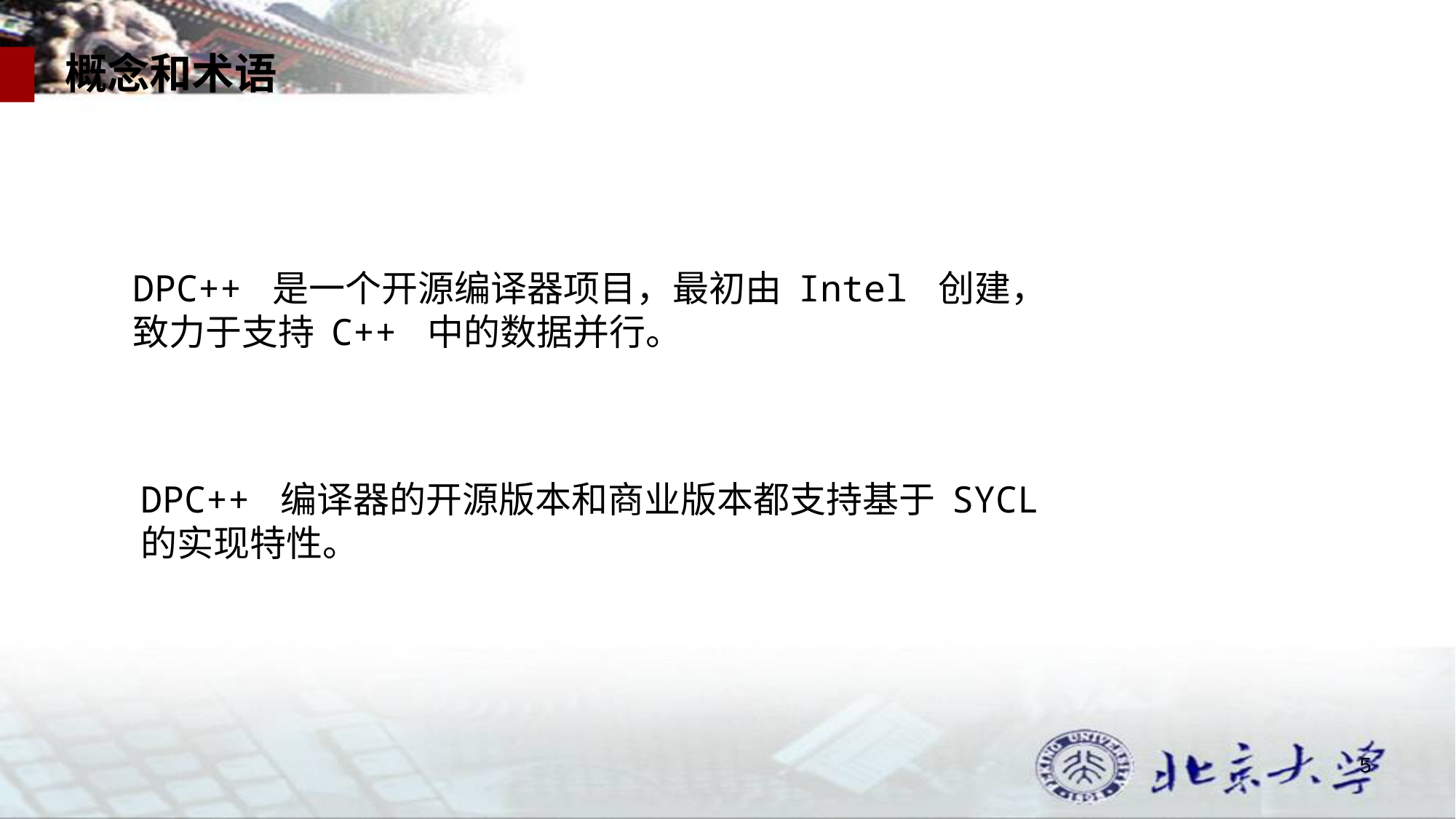

概念和术语

DPC++ 是一个开源编译器项目，最初由 Intel 创建，
致力于支持 C++ 中的数据并行。
DPC++ 编译器的开源版本和商业版本都支持基于 SYCL
的实现特性。
5